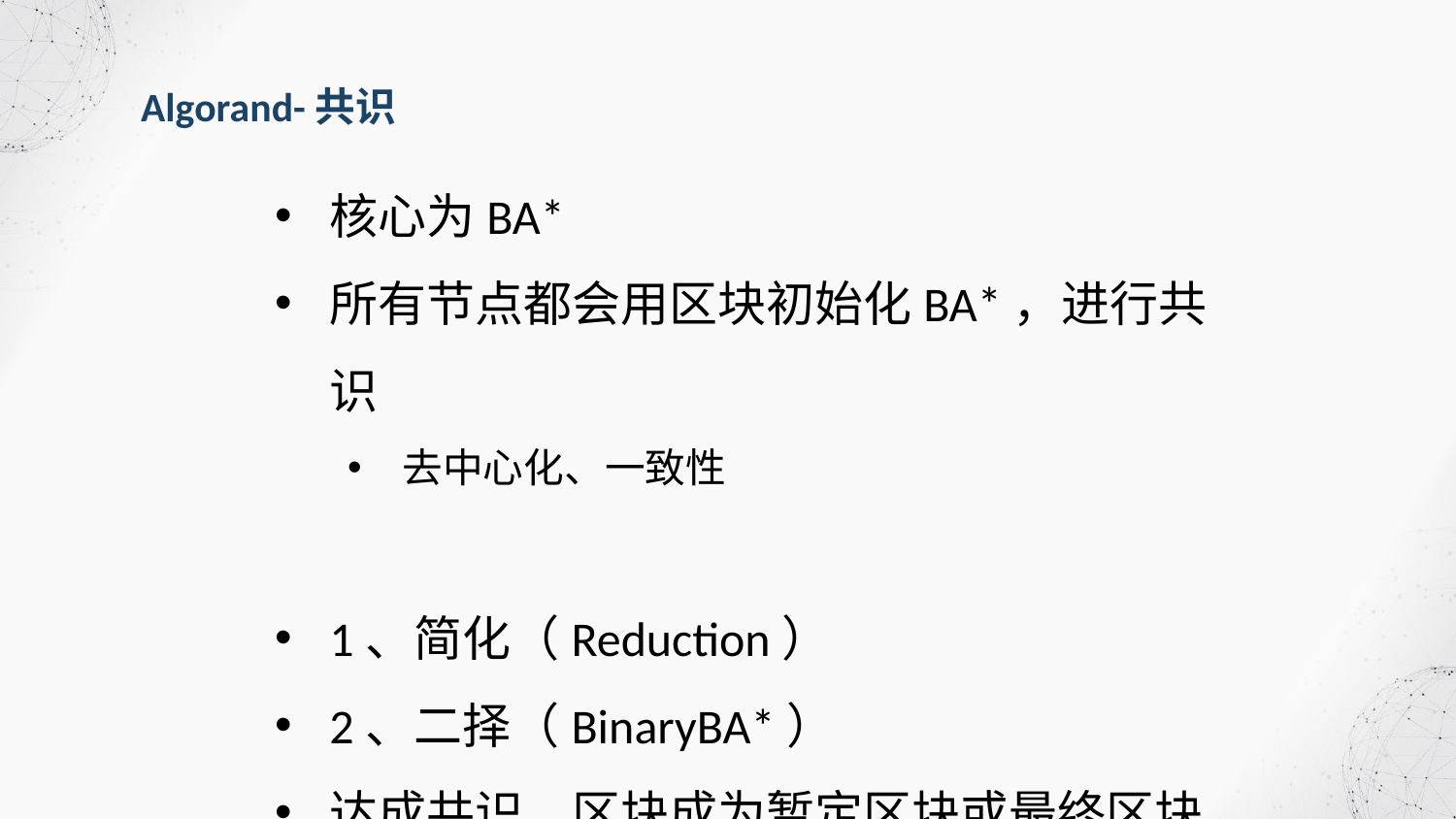

Algorand-共识
核心为BA*
所有节点都会用区块初始化BA*，进行共识
去中心化、一致性

1、简化（Reduction）
2、二择（BinaryBA*）
达成共识，区块成为暂定区块或最终区块